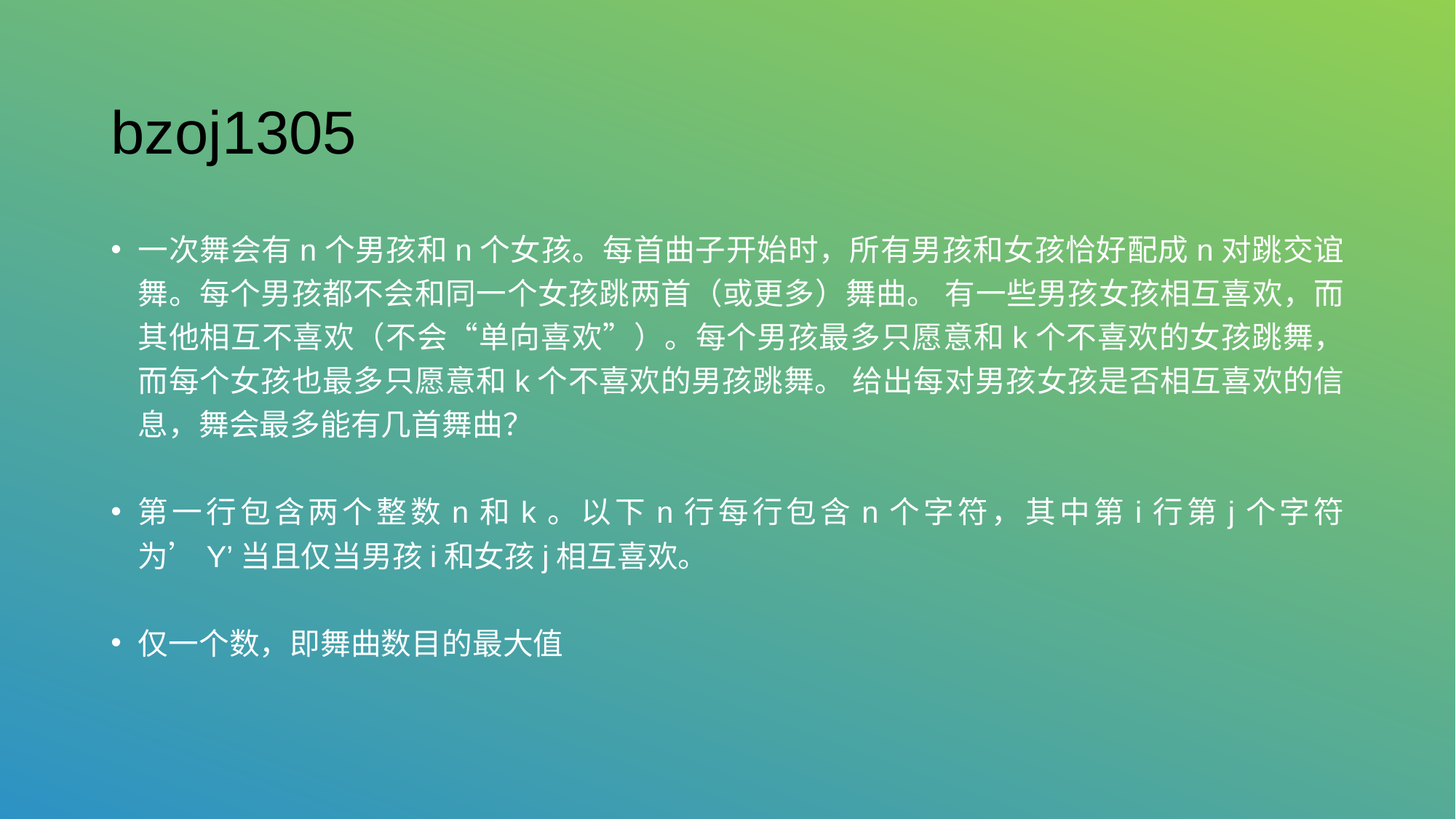

# bzoj1305
一次舞会有n个男孩和n个女孩。每首曲子开始时，所有男孩和女孩恰好配成n对跳交谊舞。每个男孩都不会和同一个女孩跳两首（或更多）舞曲。 有一些男孩女孩相互喜欢，而其他相互不喜欢（不会“单向喜欢”）。每个男孩最多只愿意和k个不喜欢的女孩跳舞，而每个女孩也最多只愿意和k个不喜欢的男孩跳舞。 给出每对男孩女孩是否相互喜欢的信息，舞会最多能有几首舞曲？

第一行包含两个整数n和k。以下n行每行包含n个字符，其中第i行第j个字符为’Y’当且仅当男孩i和女孩j相互喜欢。

仅一个数，即舞曲数目的最大值